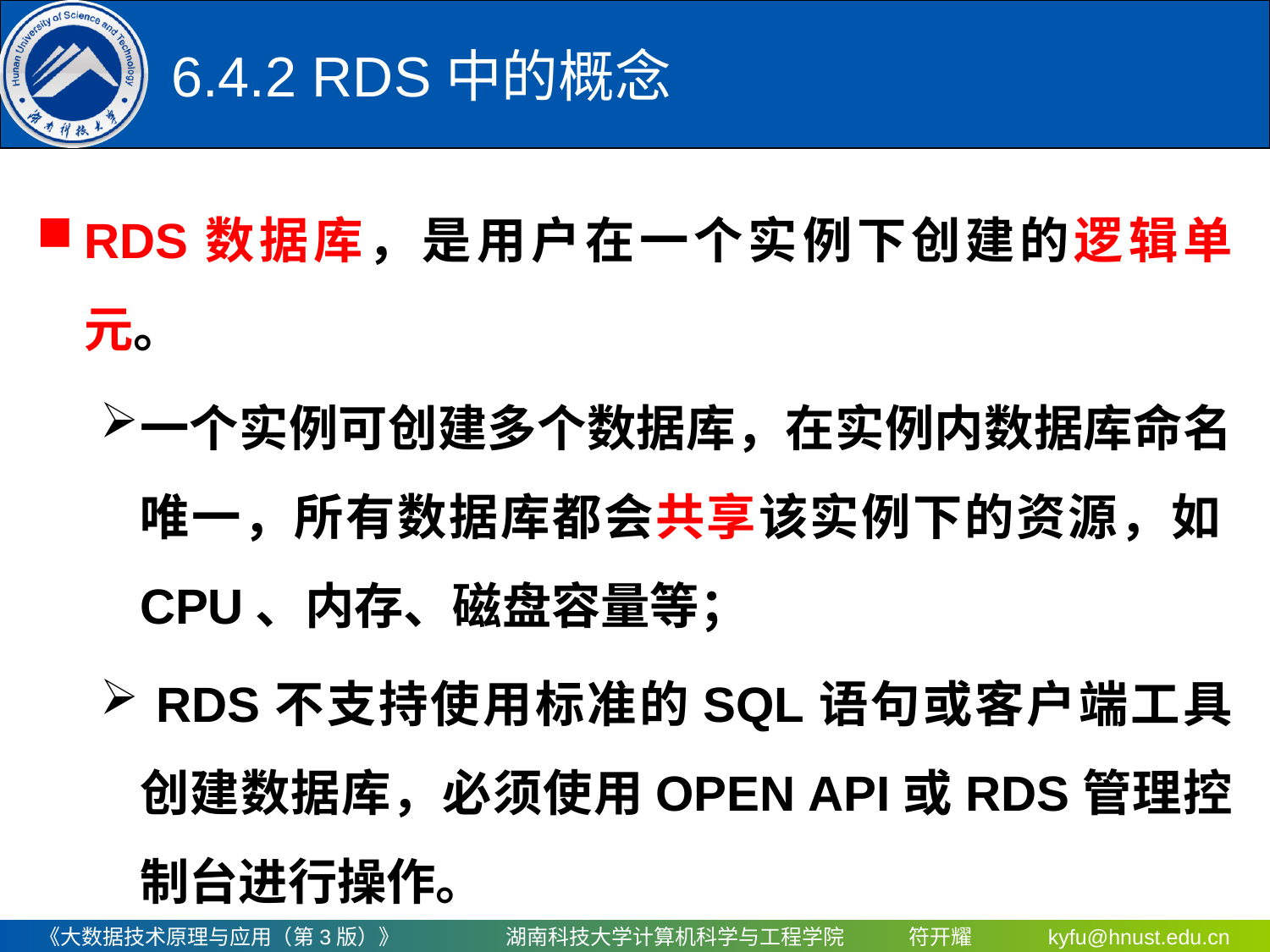

6.4.2 RDS中的概念
RDS数据库，是用户在一个实例下创建的逻辑单元。
一个实例可创建多个数据库，在实例内数据库命名唯一，所有数据库都会共享该实例下的资源，如CPU、内存、磁盘容量等；
 RDS不支持使用标准的SQL语句或客户端工具创建数据库，必须使用OPEN API或RDS管理控制台进行操作。